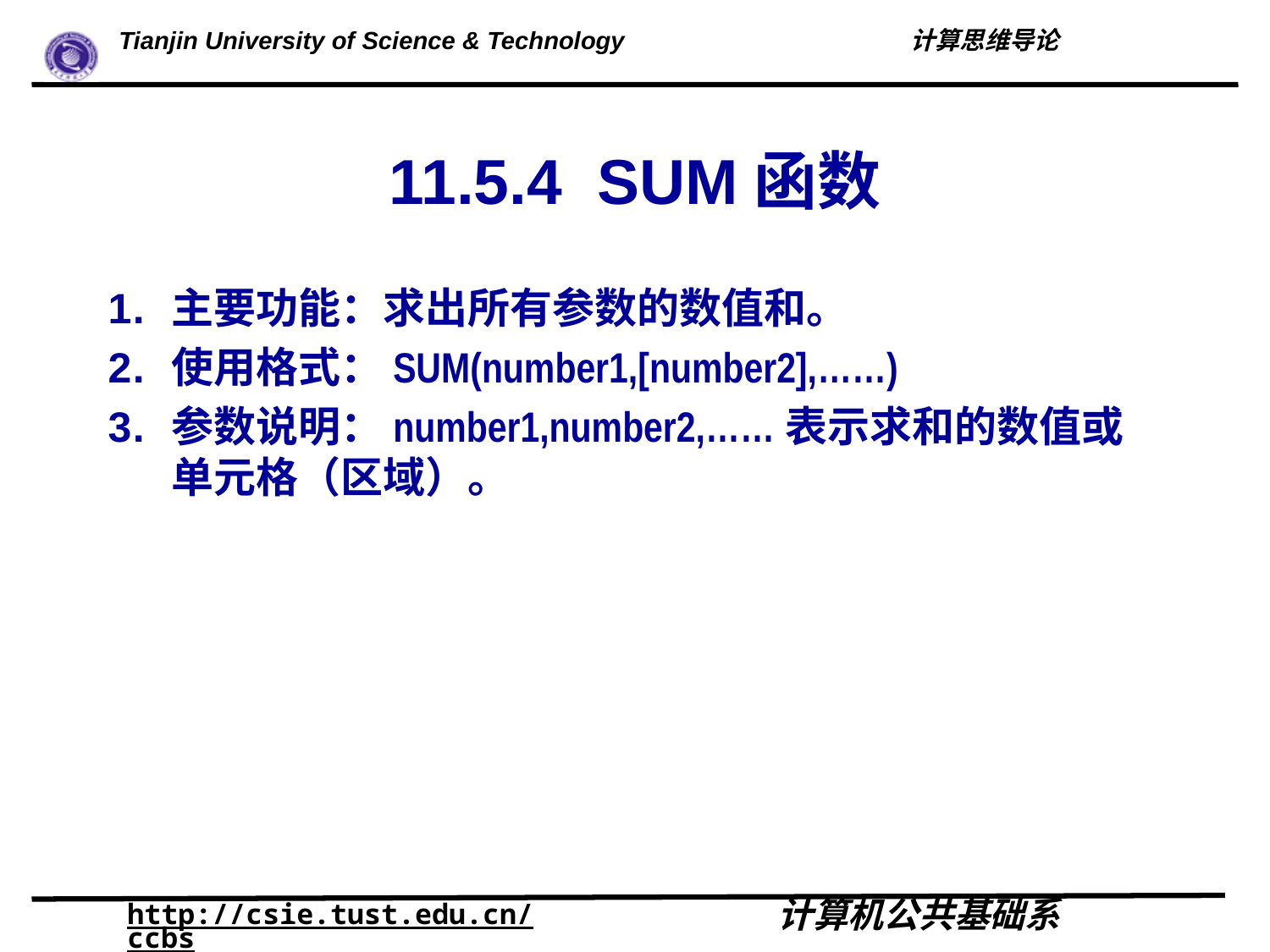

# 11.5.4  SUM函数
主要功能：求出所有参数的数值和。
使用格式：SUM(number1,[number2],……)
参数说明：number1,number2,……表示求和的数值或单元格（区域）。